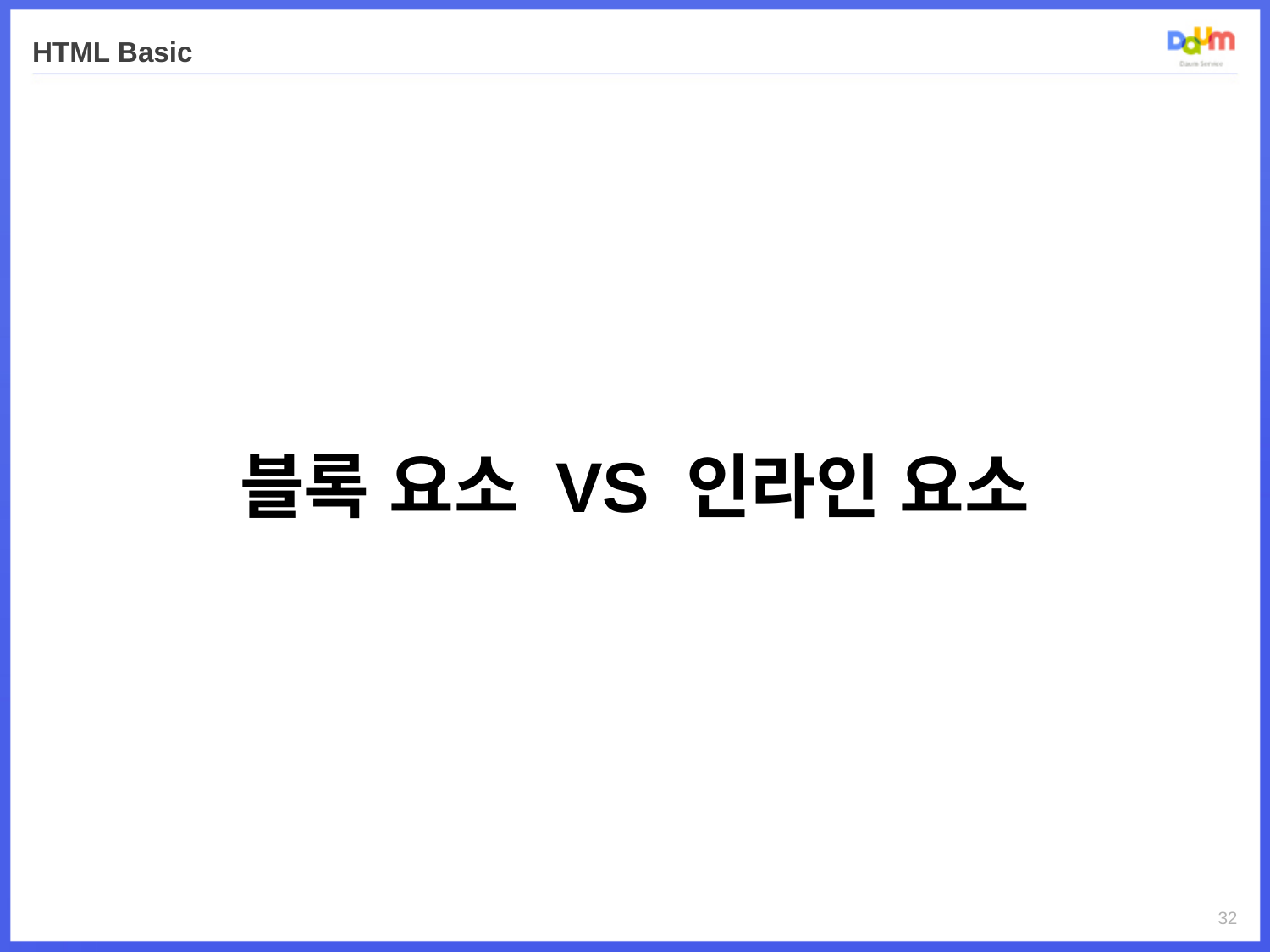

# HTML Basic
블록 요소 VS 인라인 요소
32